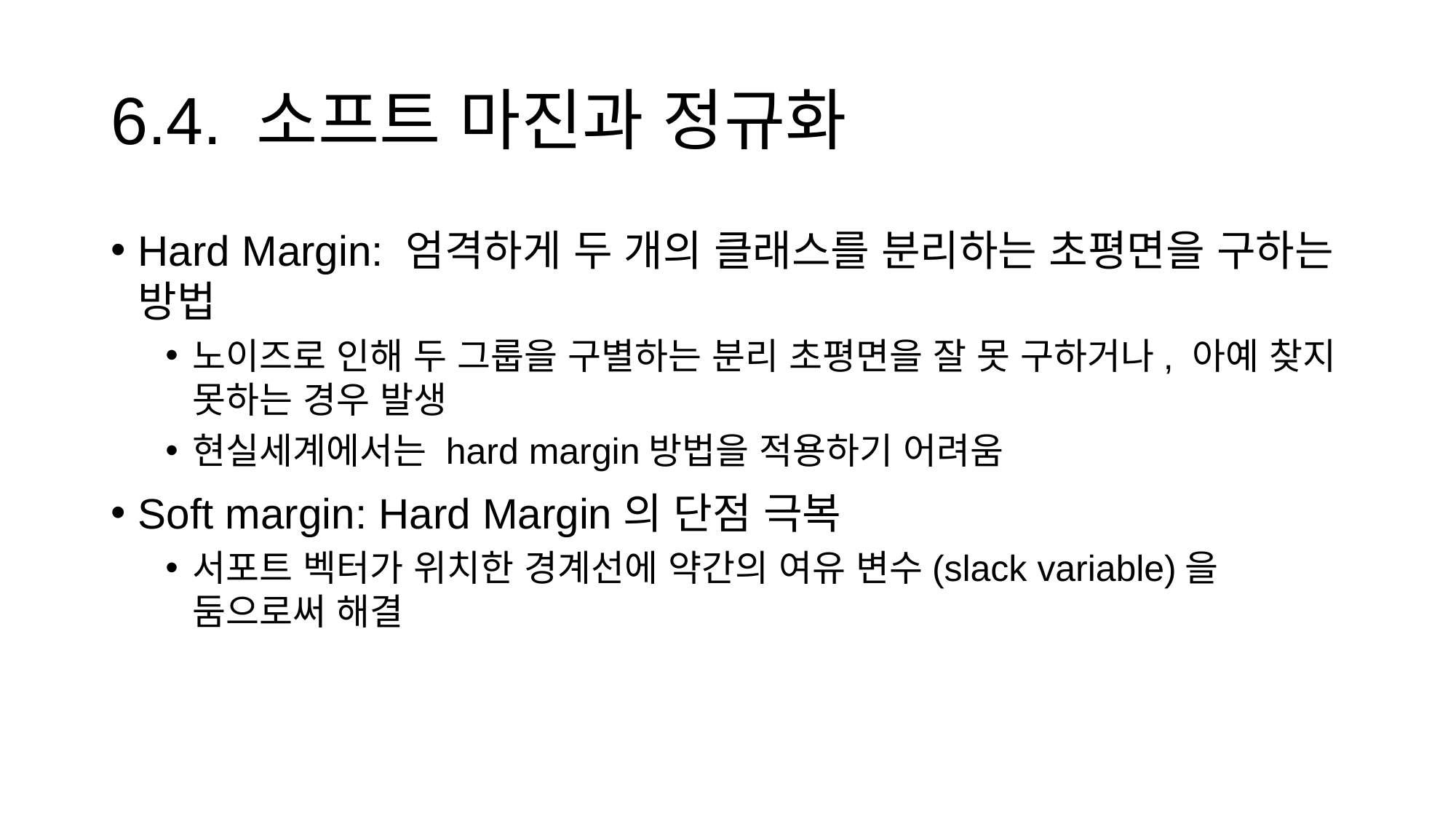

# 6.4. 소프트 마진과 정규화
Hard Margin: 엄격하게 두 개의 클래스를 분리하는 초평면을 구하는 방법
노이즈로 인해 두 그룹을 구별하는 분리 초평면을 잘 못 구하거나, 아예 찾지 못하는 경우 발생
현실세계에서는 hard margin방법을 적용하기 어려움
Soft margin: Hard Margin의 단점 극복
서포트 벡터가 위치한 경계선에 약간의 여유 변수(slack variable)을 둠으로써 해결